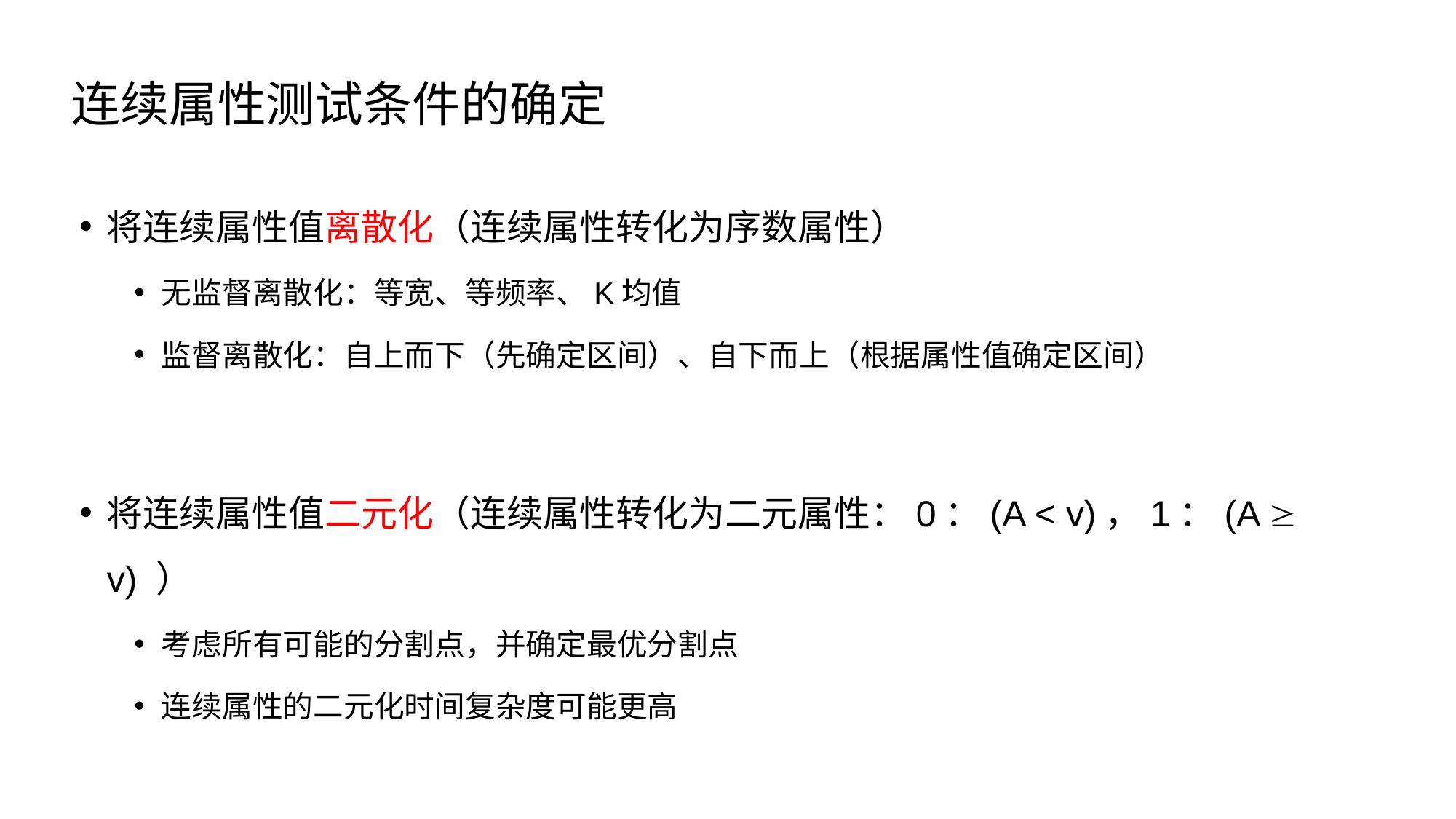

# 连续属性测试条件的确定
将连续属性值离散化（连续属性转化为序数属性）
无监督离散化：等宽、等频率、K均值
监督离散化：自上而下（先确定区间）、自下而上（根据属性值确定区间）

将连续属性值二元化（连续属性转化为二元属性：0：(A < v)，1：(A ≥ v) ）
考虑所有可能的分割点，并确定最优分割点
连续属性的二元化时间复杂度可能更高